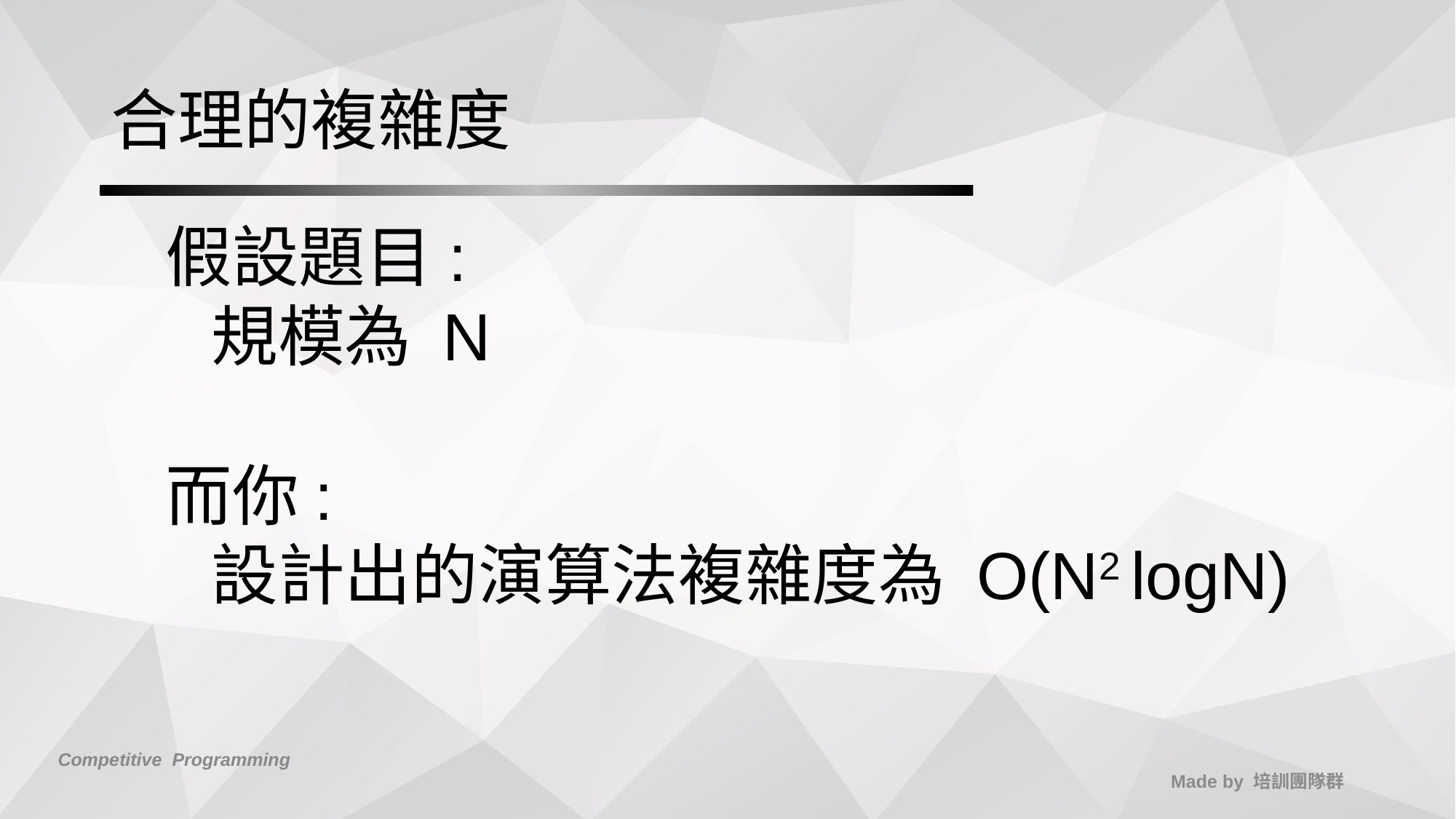

# 合理的複雜度
假設題目:
  規模為 N

而你:
  設計出的演算法複雜度為 O(N2 logN)